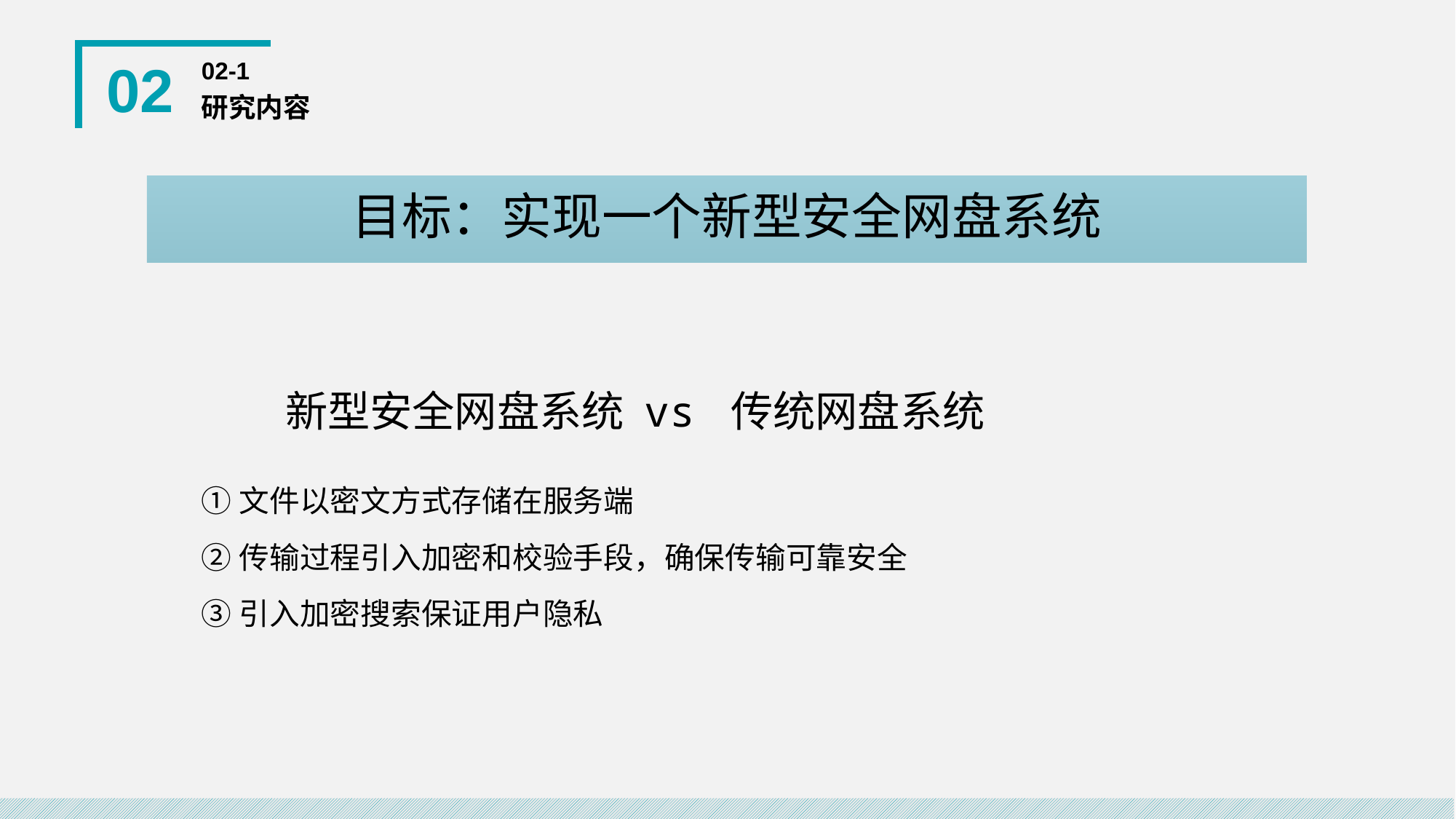

02
02-1
研究内容
目标：实现一个新型安全网盘系统
新型安全网盘系统 vs 传统网盘系统
①文件以密文方式存储在服务端
②传输过程引入加密和校验手段，确保传输可靠安全
③引入加密搜索保证用户隐私